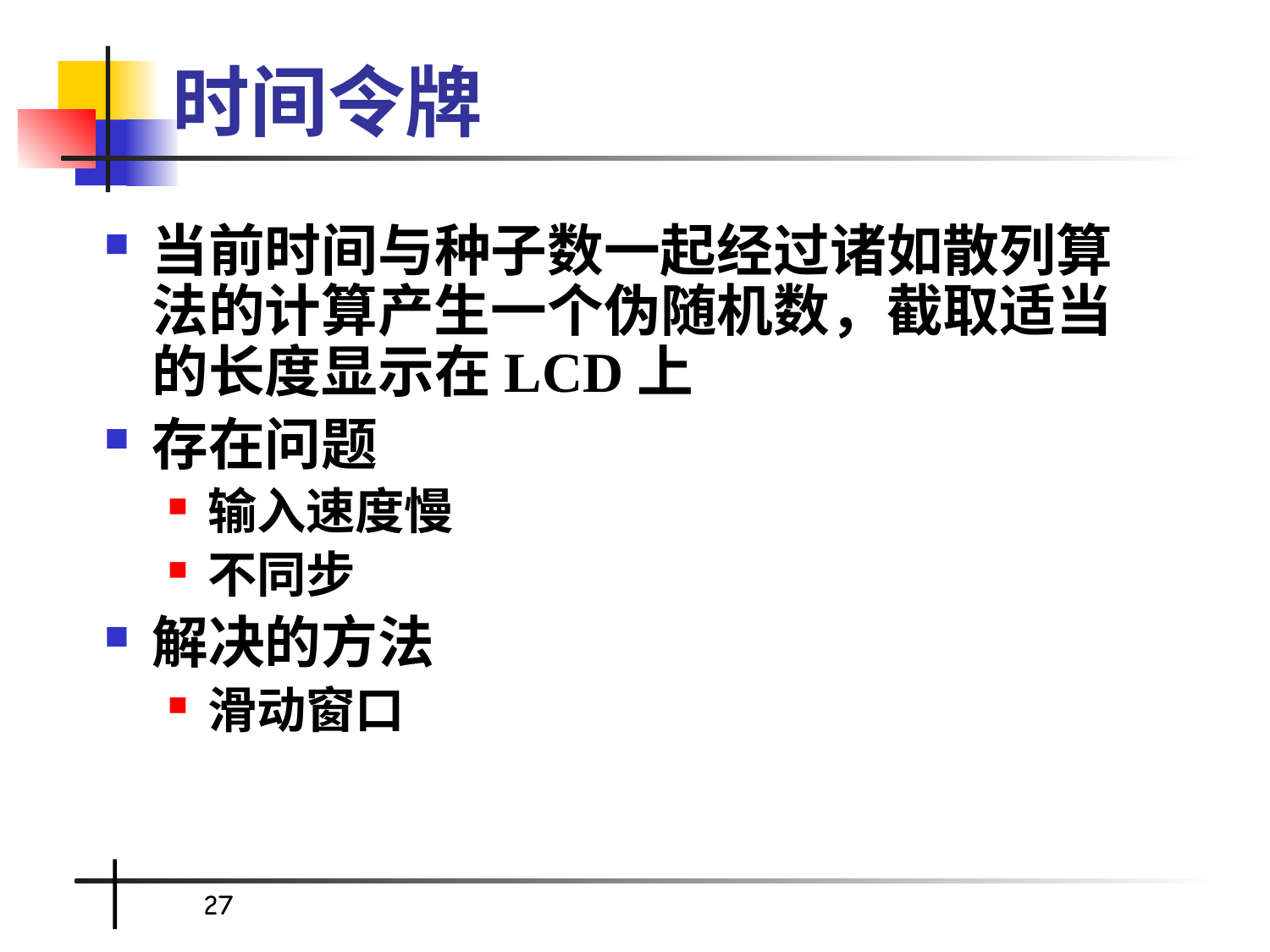

# 时间令牌
当前时间与种子数一起经过诸如散列算法的计算产生一个伪随机数，截取适当的长度显示在LCD上
存在问题
输入速度慢
不同步
解决的方法
滑动窗口
27